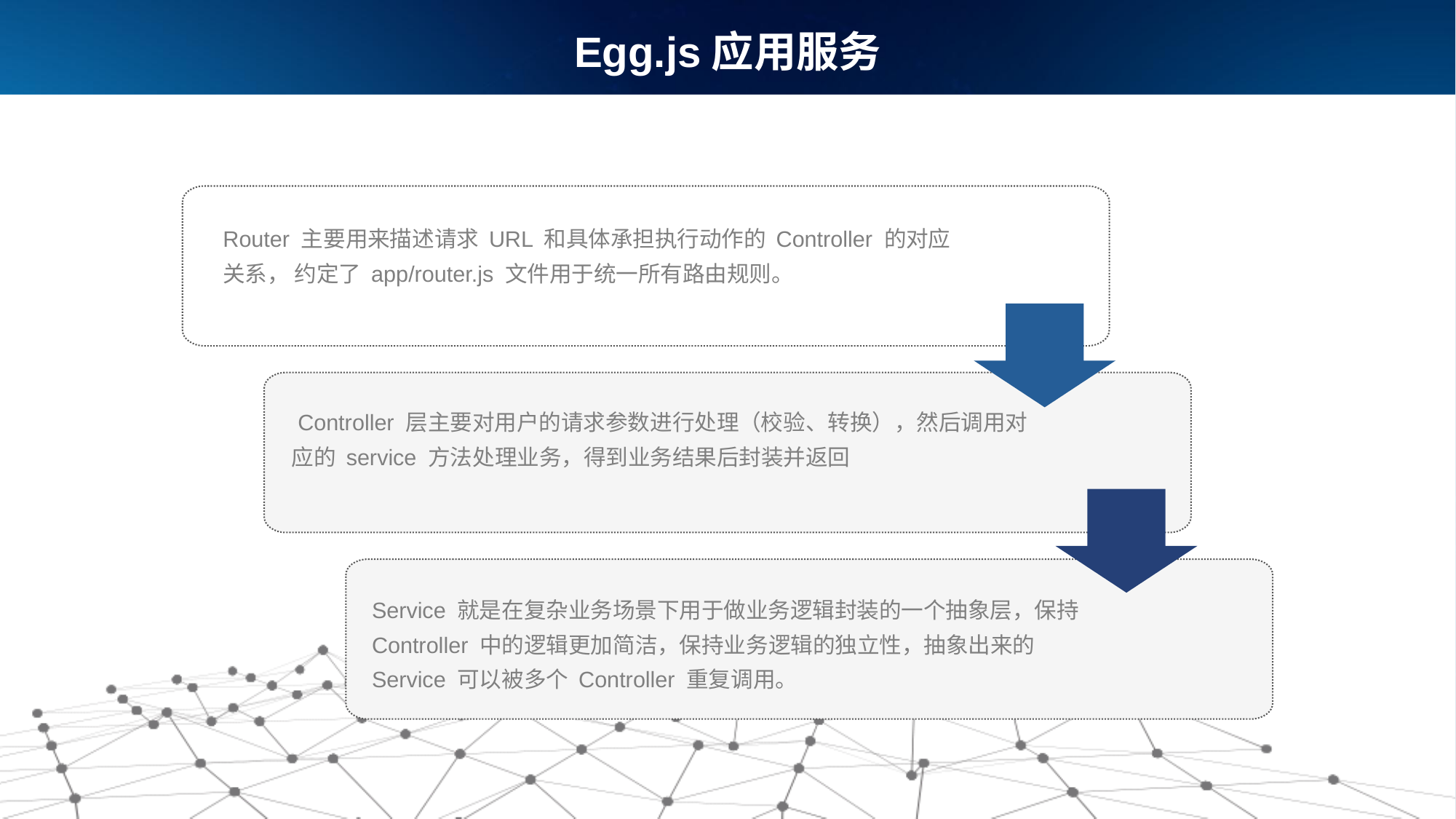

# Egg.js应用服务

Router 主要用来描述请求 URL 和具体承担执行动作的 Controller 的对应关系， 约定了 app/router.js 文件用于统一所有路由规则。

 Controller 层主要对用户的请求参数进行处理（校验、转换），然后调用对应的 service 方法处理业务，得到业务结果后封装并返回

Service 就是在复杂业务场景下用于做业务逻辑封装的一个抽象层，保持 Controller 中的逻辑更加简洁，保持业务逻辑的独立性，抽象出来的 Service 可以被多个 Controller 重复调用。